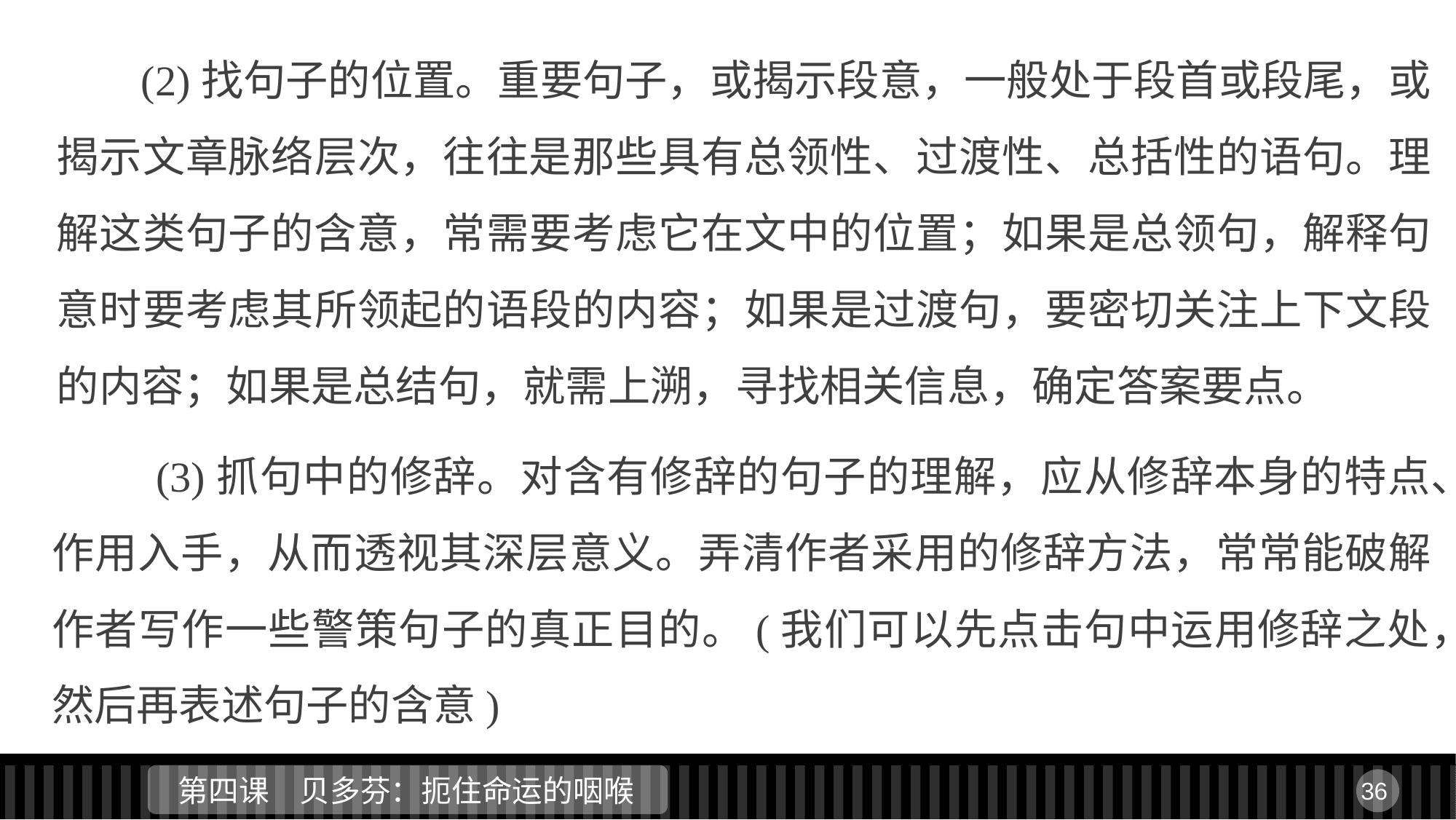

(2)找句子的位置。重要句子，或揭示段意，一般处于段首或段尾，或揭示文章脉络层次，往往是那些具有总领性、过渡性、总括性的语句。理解这类句子的含意，常需要考虑它在文中的位置；如果是总领句，解释句意时要考虑其所领起的语段的内容；如果是过渡句，要密切关注上下文段的内容；如果是总结句，就需上溯，寻找相关信息，确定答案要点。
         (3)抓句中的修辞。对含有修辞的句子的理解，应从修辞本身的特点、作用入手，从而透视其深层意义。弄清作者采用的修辞方法，常常能破解作者写作一些警策句子的真正目的。(我们可以先点击句中运用修辞之处，然后再表述句子的含意)